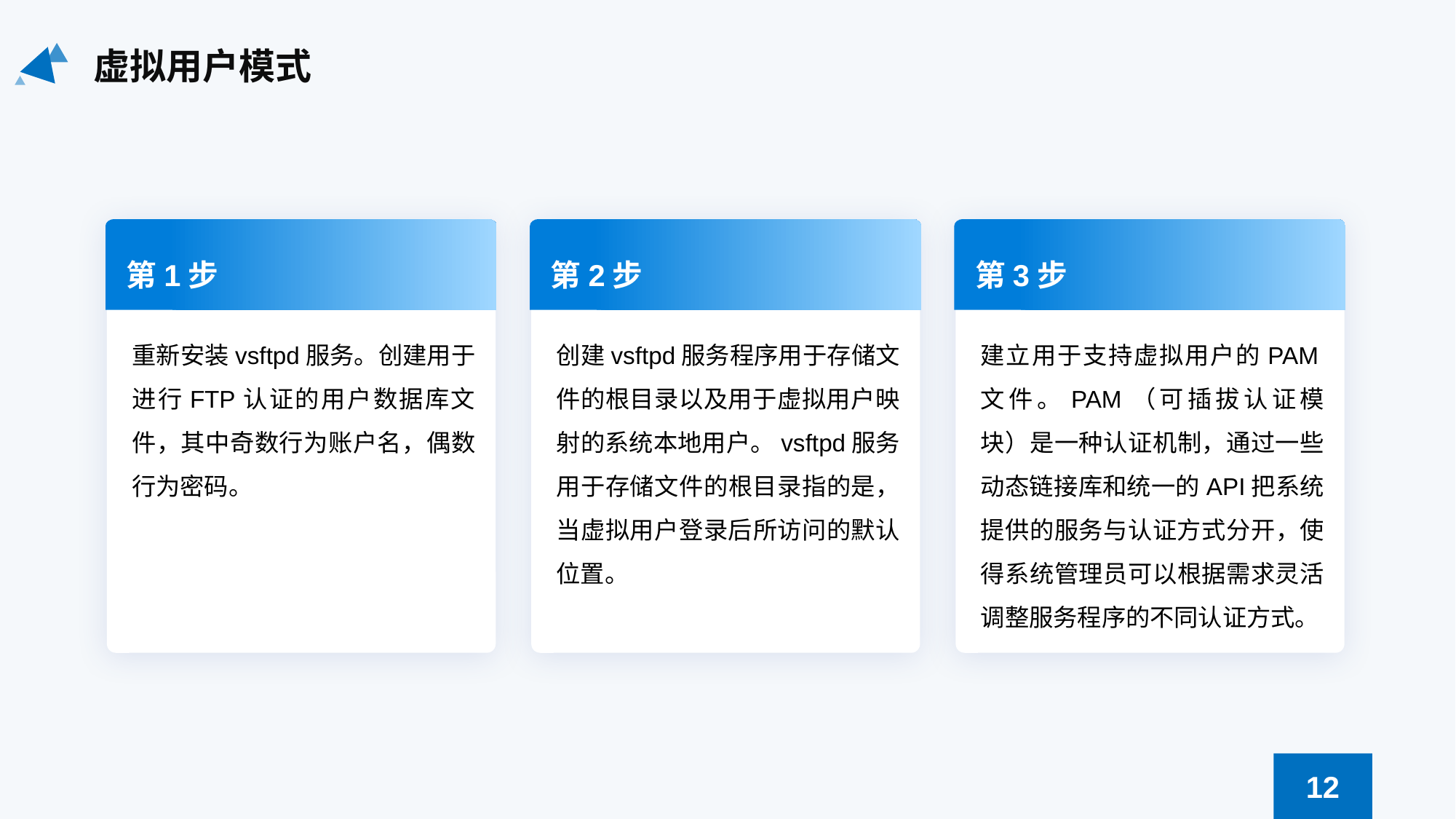

虚拟用户模式

第1步
重新安装vsftpd服务。创建用于进行FTP认证的用户数据库文件，其中奇数行为账户名，偶数行为密码。

第2步
创建vsftpd服务程序用于存储文件的根目录以及用于虚拟用户映射的系统本地用户。vsftpd服务用于存储文件的根目录指的是，当虚拟用户登录后所访问的默认位置。

第3步
建立用于支持虚拟用户的PAM文件。PAM（可插拔认证模块）是一种认证机制，通过一些动态链接库和统一的API把系统提供的服务与认证方式分开，使得系统管理员可以根据需求灵活调整服务程序的不同认证方式。

12